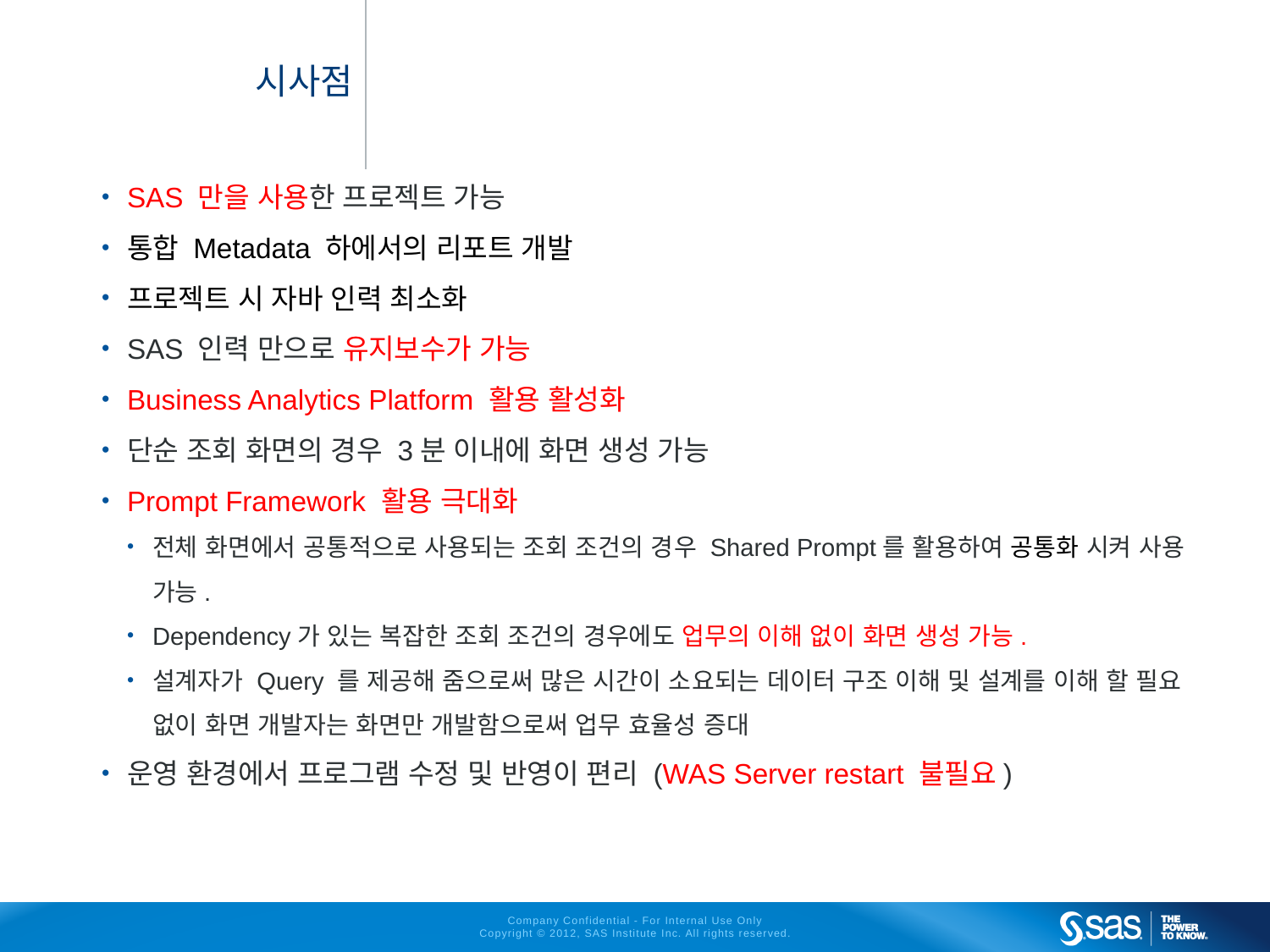

# 시사점

SAS 만을 사용한 프로젝트 가능
통합 Metadata 하에서의 리포트 개발
프로젝트 시 자바 인력 최소화
SAS 인력 만으로 유지보수가 가능
Business Analytics Platform 활용 활성화
단순 조회 화면의 경우 3분 이내에 화면 생성 가능
Prompt Framework 활용 극대화
전체 화면에서 공통적으로 사용되는 조회 조건의 경우 Shared Prompt를 활용하여 공통화 시켜 사용 가능.
Dependency가 있는 복잡한 조회 조건의 경우에도 업무의 이해 없이 화면 생성 가능.
설계자가 Query 를 제공해 줌으로써 많은 시간이 소요되는 데이터 구조 이해 및 설계를 이해 할 필요 없이 화면 개발자는 화면만 개발함으로써 업무 효율성 증대
운영 환경에서 프로그램 수정 및 반영이 편리 (WAS Server restart 불필요)